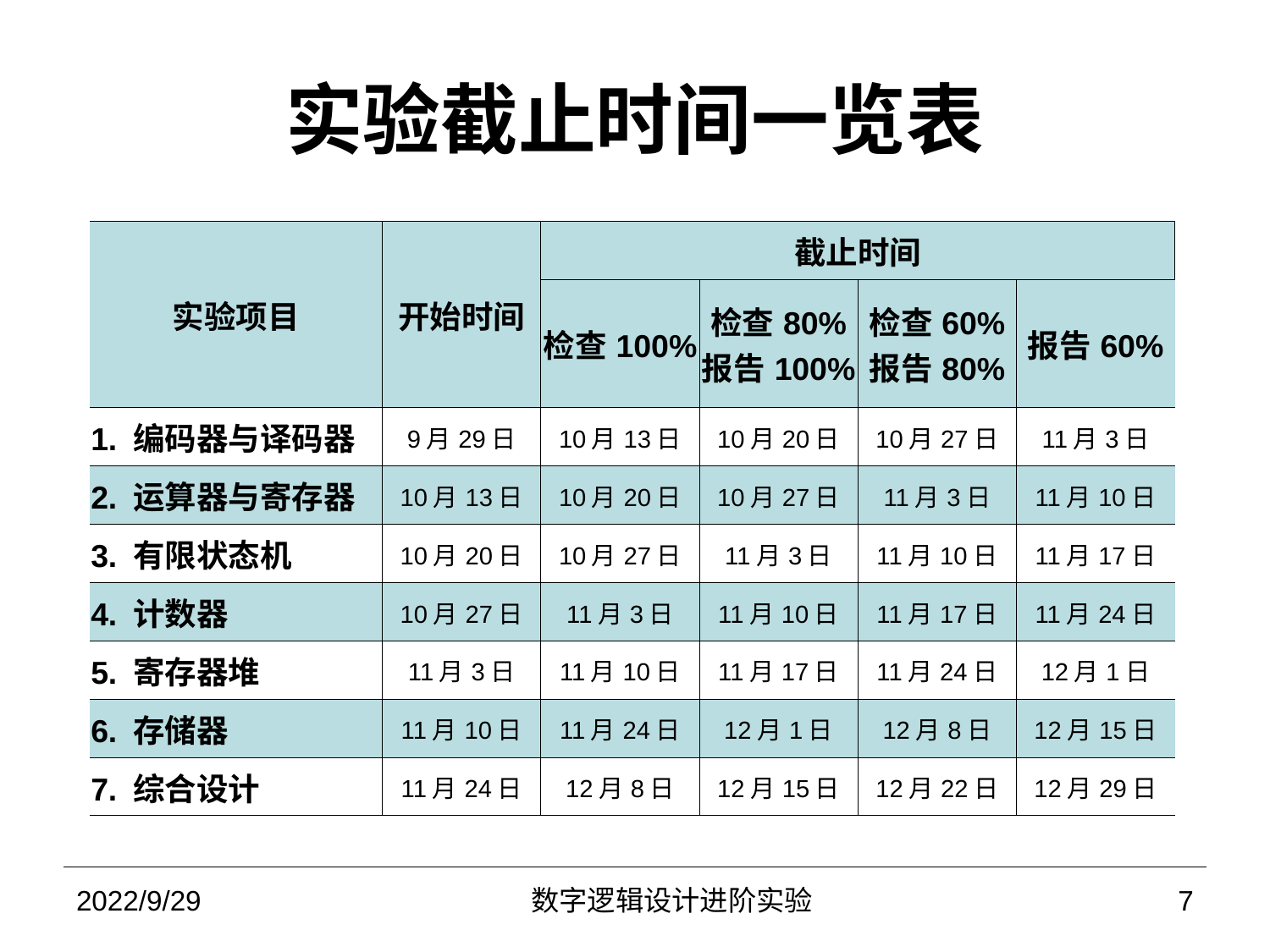

# 实验截止时间一览表
| 实验项目 | 开始时间 | 截止时间 |  |  |  |
| --- | --- | --- | --- | --- | --- |
|  |  | 检查100% | 检查80% 报告100% | 检查60% 报告80% | 报告60% |
| 1. 编码器与译码器 | 9月29日 | 10月13日 | 10月20日 | 10月27日 | 11月3日 |
| 2. 运算器与寄存器 | 10月13日 | 10月20日 | 10月27日 | 11月3日 | 11月10日 |
| 3. 有限状态机 | 10月20日 | 10月27日 | 11月3日 | 11月10日 | 11月17日 |
| 4. 计数器 | 10月27日 | 11月3日 | 11月10日 | 11月17日 | 11月24日 |
| 5. 寄存器堆 | 11月3日 | 11月10日 | 11月17日 | 11月24日 | 12月1日 |
| 6. 存储器 | 11月10日 | 11月24日 | 12月1日 | 12月8日 | 12月15日 |
| 7. 综合设计 | 11月24日 | 12月8日 | 12月15日 | 12月22日 | 12月29日 |
2022/9/29
数字逻辑设计进阶实验
7